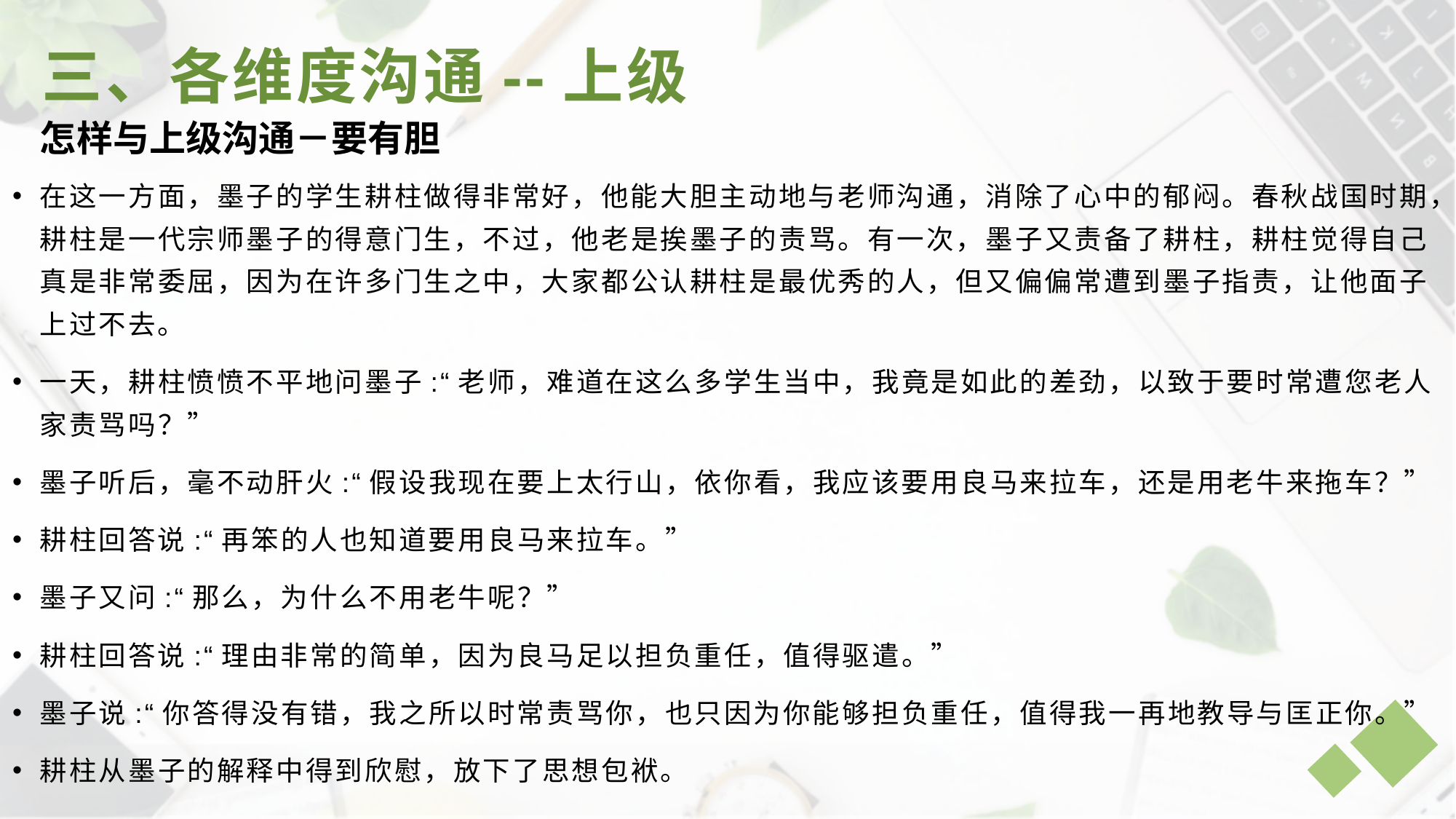

三、各维度沟通--上级
怎样与上级沟通－要有胆
在这一方面，墨子的学生耕柱做得非常好，他能大胆主动地与老师沟通，消除了心中的郁闷。春秋战国时期，耕柱是一代宗师墨子的得意门生，不过，他老是挨墨子的责骂。有一次，墨子又责备了耕柱，耕柱觉得自己真是非常委屈，因为在许多门生之中，大家都公认耕柱是最优秀的人，但又偏偏常遭到墨子指责，让他面子上过不去。
一天，耕柱愤愤不平地问墨子:“老师，难道在这么多学生当中，我竟是如此的差劲，以致于要时常遭您老人家责骂吗？”
墨子听后，毫不动肝火:“假设我现在要上太行山，依你看，我应该要用良马来拉车，还是用老牛来拖车？”
耕柱回答说:“再笨的人也知道要用良马来拉车。”
墨子又问:“那么，为什么不用老牛呢？”
耕柱回答说:“理由非常的简单，因为良马足以担负重任，值得驱遣。”
墨子说:“你答得没有错，我之所以时常责骂你，也只因为你能够担负重任，值得我一再地教导与匡正你。”
耕柱从墨子的解释中得到欣慰，放下了思想包袱。